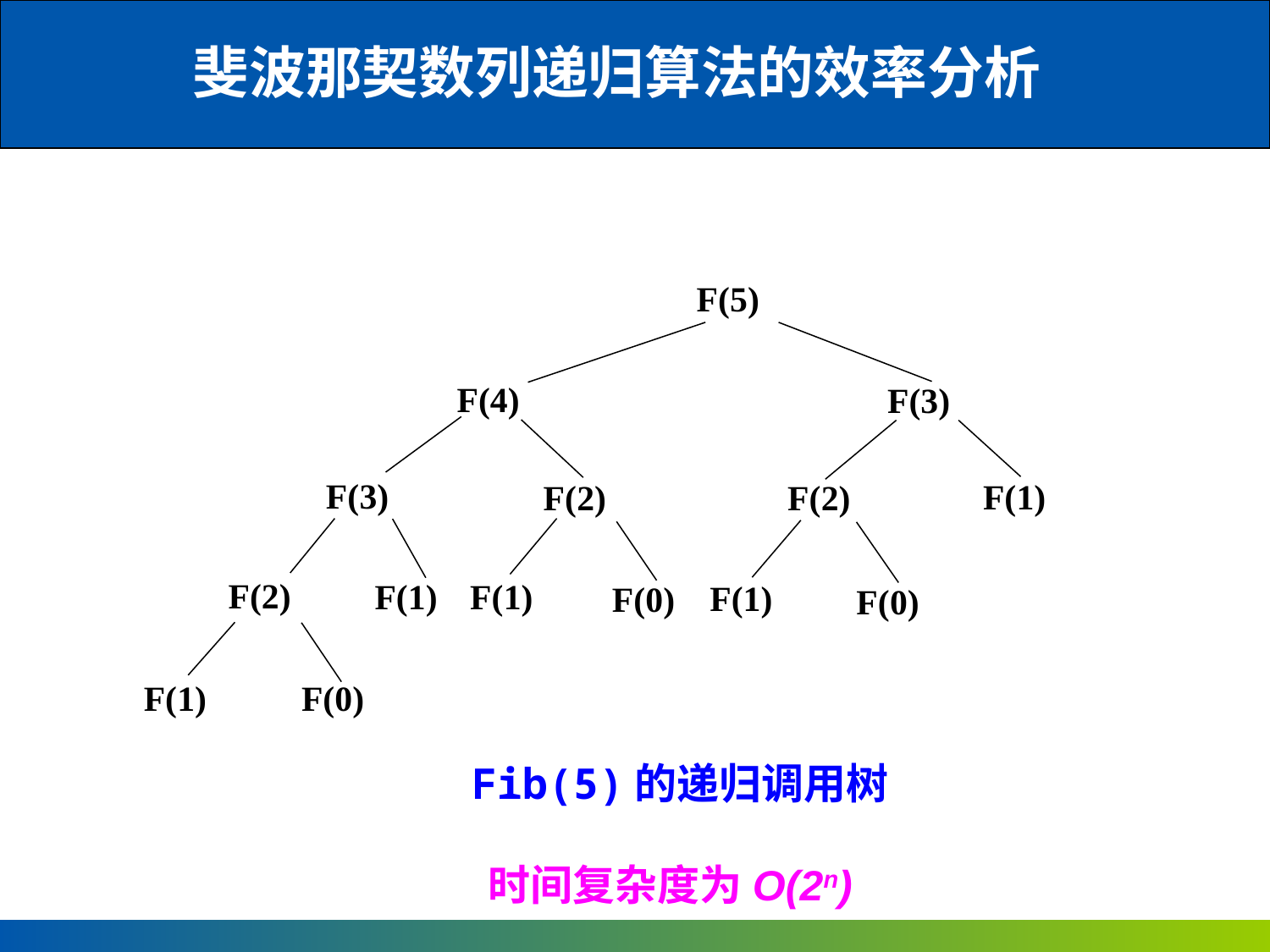

斐波那契数列递归算法的效率分析
F(5)

F(4)
F(3)

F(3)
F(1)
F(2)
F(2)

F(2)
F(1)
F(1)
F(1)
F(0)
F(0)

F(1)
F(0)
Fib(5)的递归调用树
时间复杂度为O(2n)